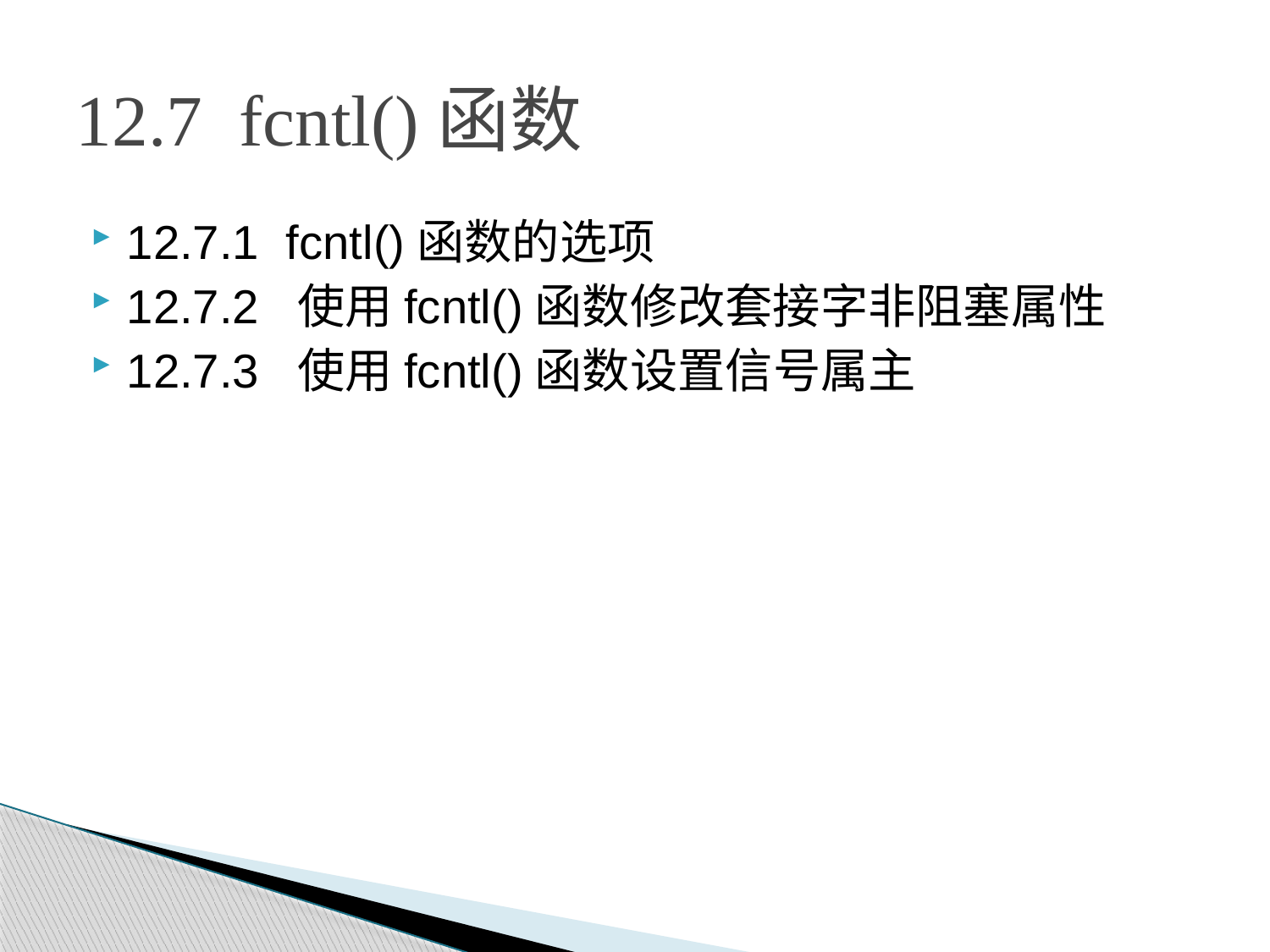

# 12.7  fcntl()函数
12.7.1  fcntl()函数的选项
12.7.2  使用fcntl()函数修改套接字非阻塞属性
12.7.3  使用fcntl()函数设置信号属主